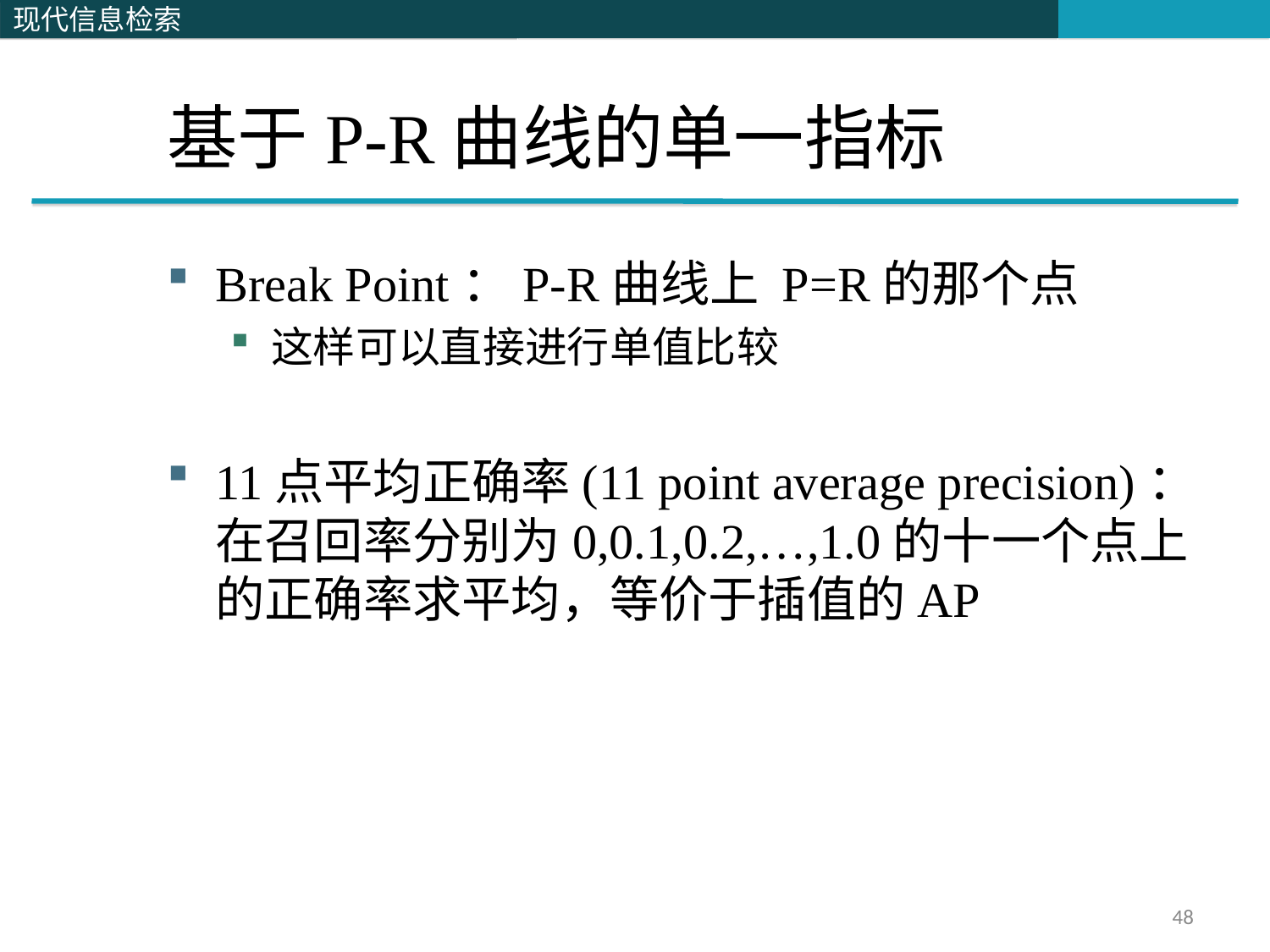

# 基于P-R曲线的单一指标
Break Point：P-R曲线上 P=R的那个点
这样可以直接进行单值比较

11点平均正确率(11 point average precision)：在召回率分别为0,0.1,0.2,…,1.0的十一个点上的正确率求平均，等价于插值的AP
48